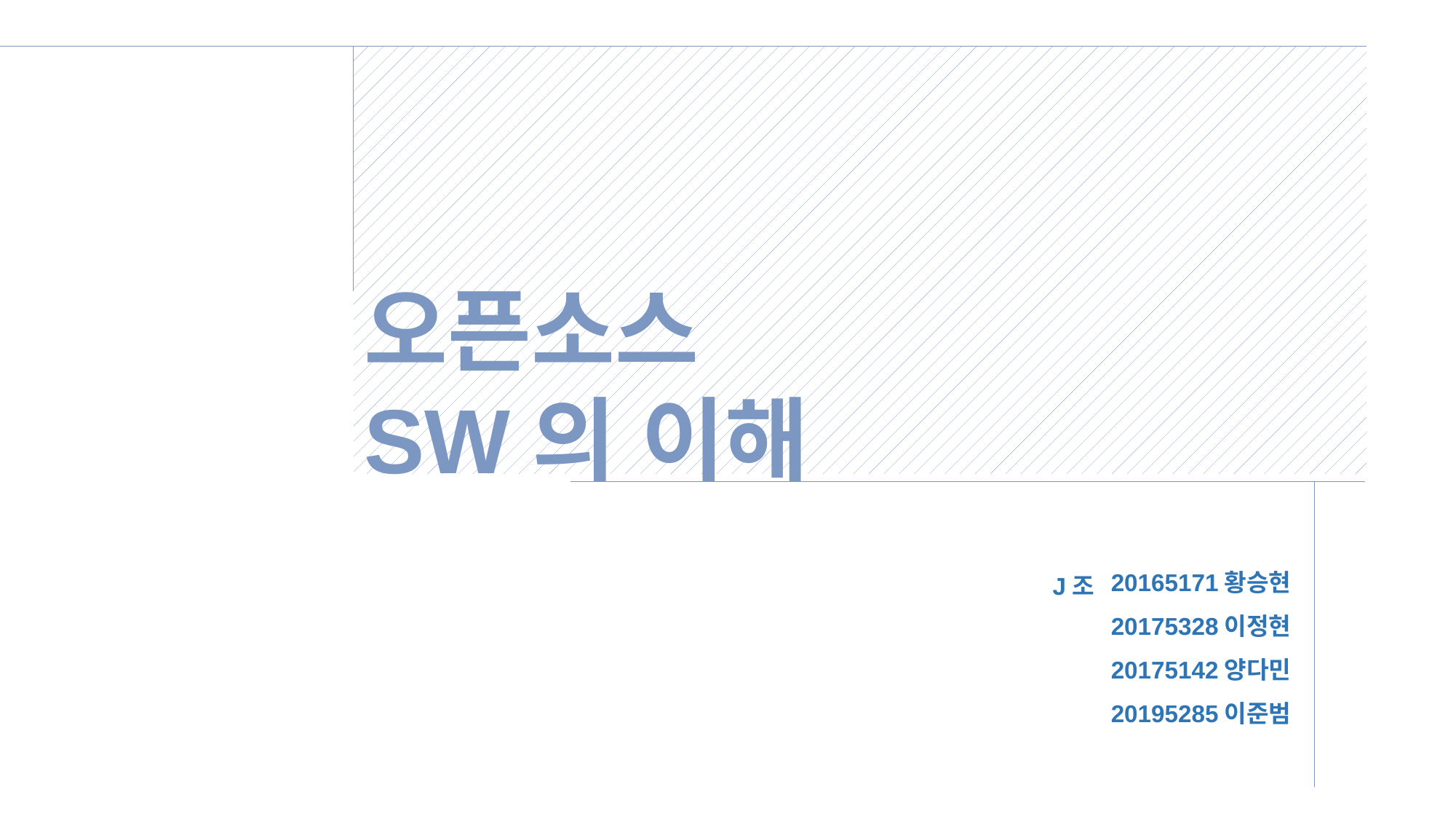

오픈소스
SW의 이해
20165171황승현
20175328이정현
20175142양다민
20195285이준범
J조